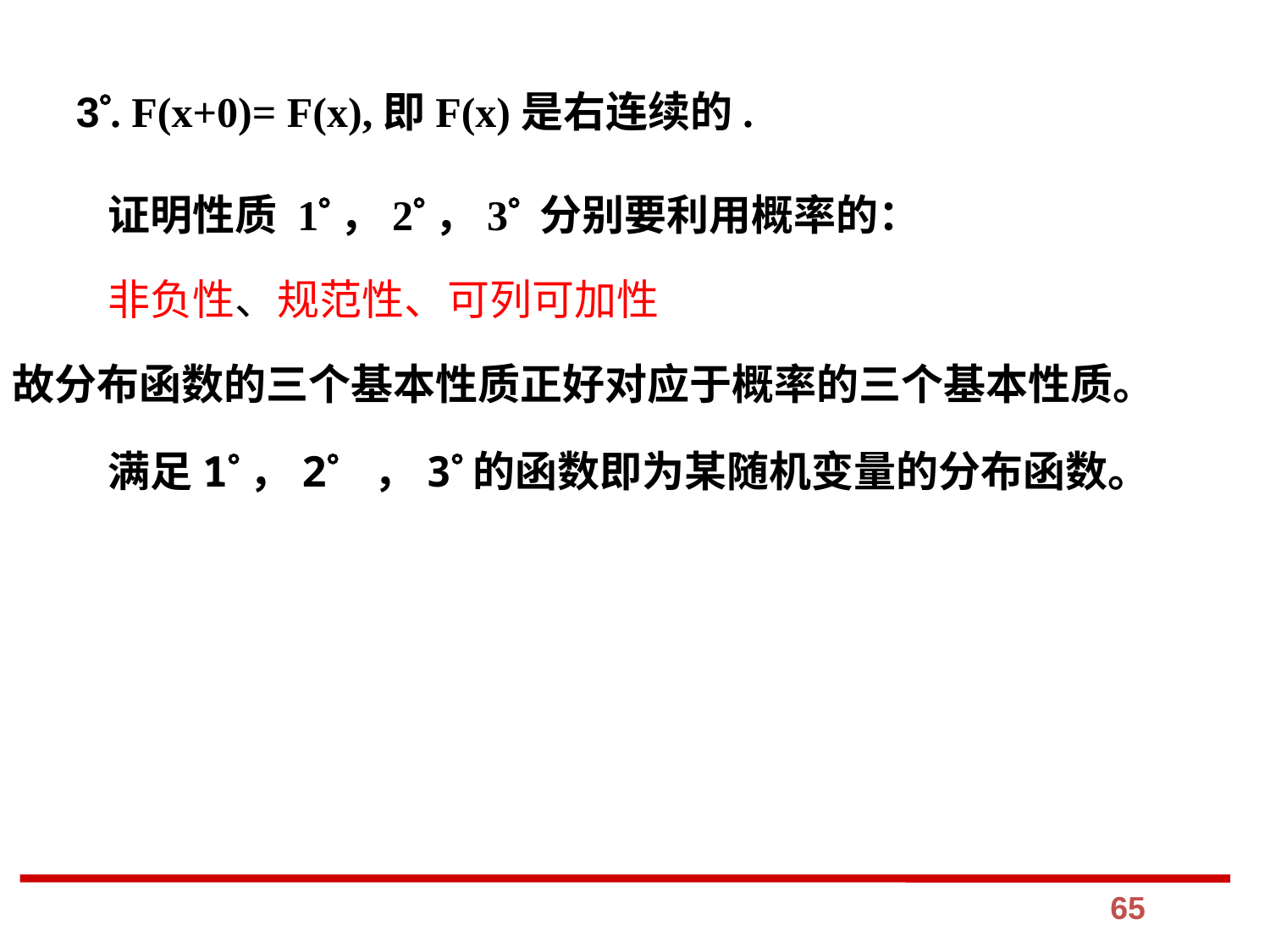

3°. F(x+0)= F(x),即F(x)是右连续的.
         证明性质 1°，2°，3° 分别要利用概率的：
         非负性、规范性、可列可加性
故分布函数的三个基本性质正好对应于概率的三个基本性质。
满足1°，2° ，3°的函数即为某随机变量的分布函数。

65